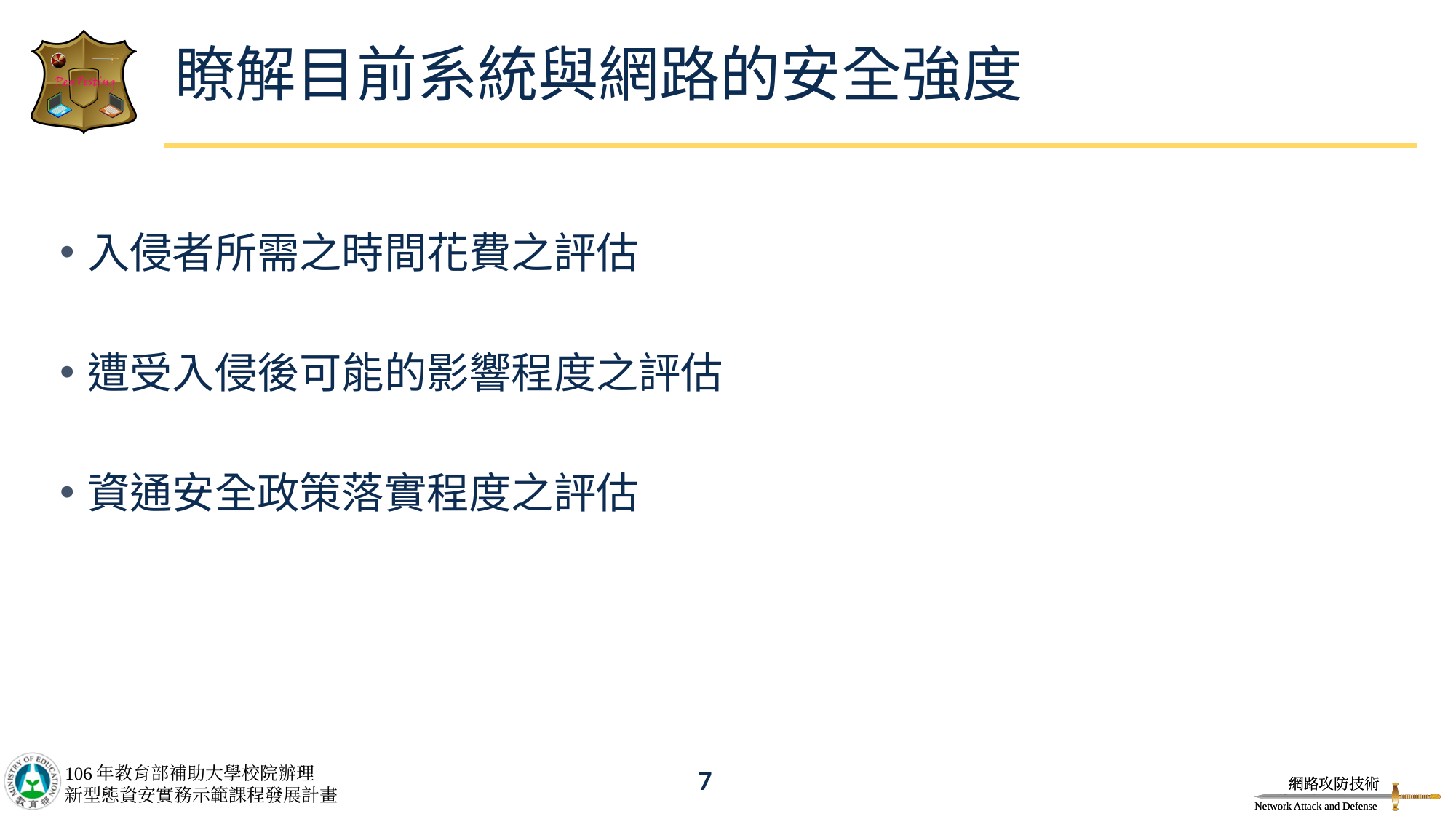

# 瞭解目前系統與網路的安全強度
入侵者所需之時間花費之評估
遭受入侵後可能的影響程度之評估
資通安全政策落實程度之評估